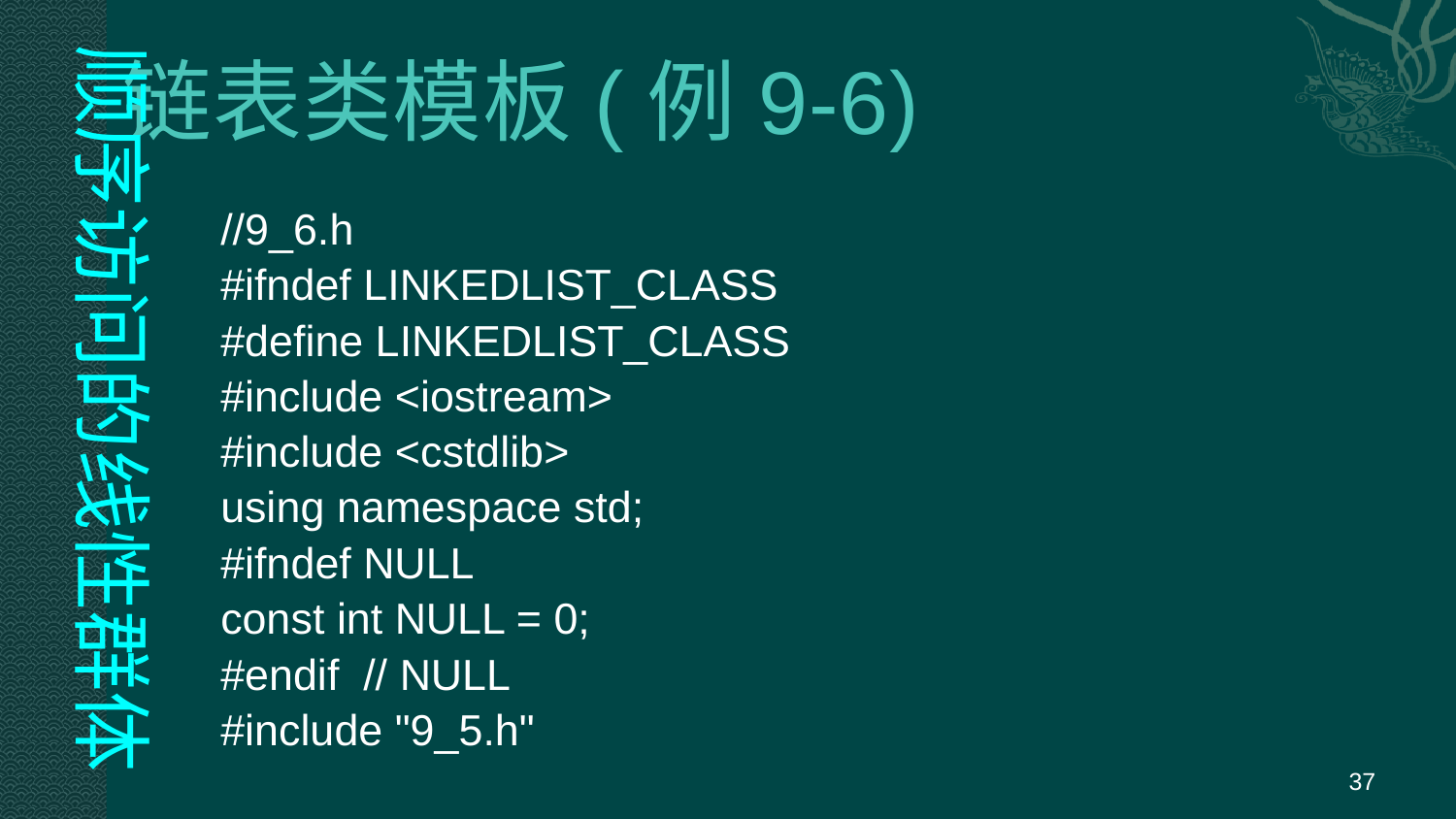

顺序访问的线性群体
# 链表类模板(例9-6)
//9_6.h
#ifndef LINKEDLIST_CLASS
#define LINKEDLIST_CLASS
#include <iostream>
#include <cstdlib>
using namespace std;
#ifndef NULL
const int NULL = 0;
#endif  // NULL
#include "9_5.h"
37